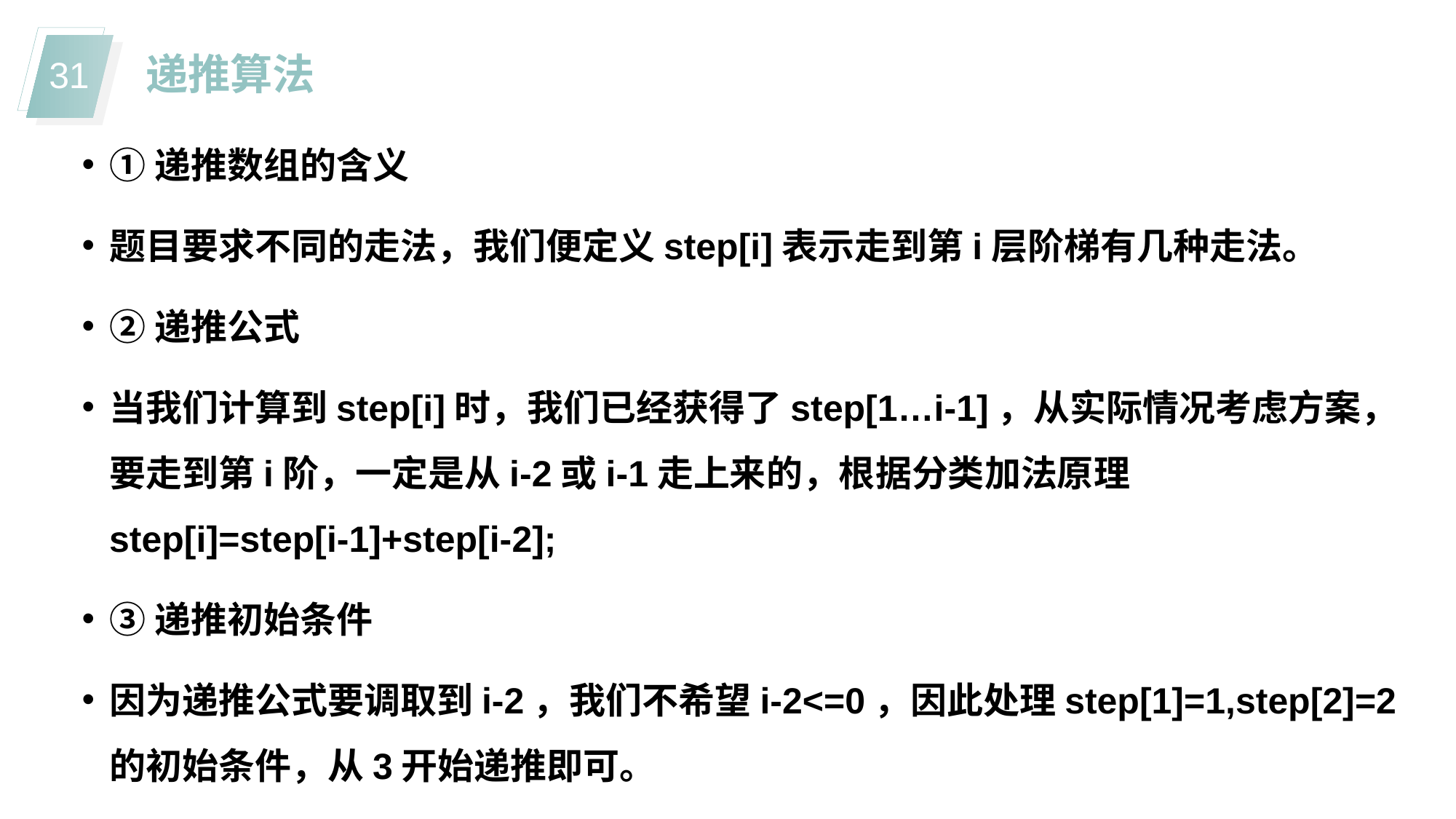

递推算法
①递推数组的含义
题目要求不同的走法，我们便定义step[i]表示走到第i层阶梯有几种走法。
②递推公式
当我们计算到step[i]时，我们已经获得了step[1…i-1]，从实际情况考虑方案，要走到第i阶，一定是从i-2或i-1走上来的，根据分类加法原理
step[i]=step[i-1]+step[i-2];
③递推初始条件
因为递推公式要调取到i-2，我们不希望i-2<=0，因此处理step[1]=1,step[2]=2的初始条件，从3开始递推即可。